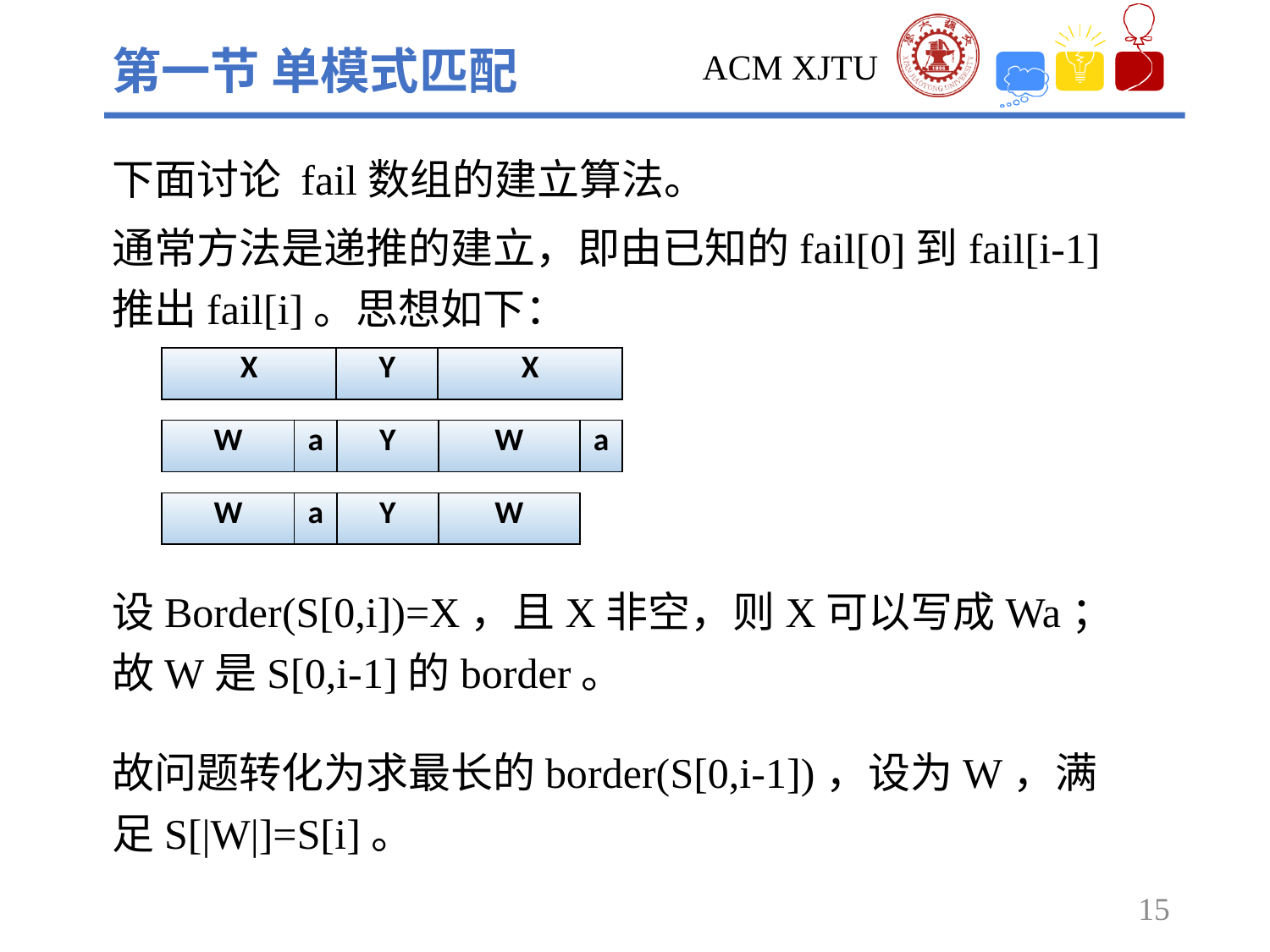

第一节 单模式匹配
下面讨论 fail数组的建立算法。
通常方法是递推的建立，即由已知的fail[0]到fail[i-1]推出fail[i]。思想如下：
| X | Y | X |
| --- | --- | --- |
| W | a | Y | W | a |
| --- | --- | --- | --- | --- |
| W | a | Y | W |
| --- | --- | --- | --- |
设Border(S[0,i])=X，且X非空，则X可以写成Wa；
故W是S[0,i-1]的border。
故问题转化为求最长的border(S[0,i-1])，设为W，满足S[|W|]=S[i]。
15